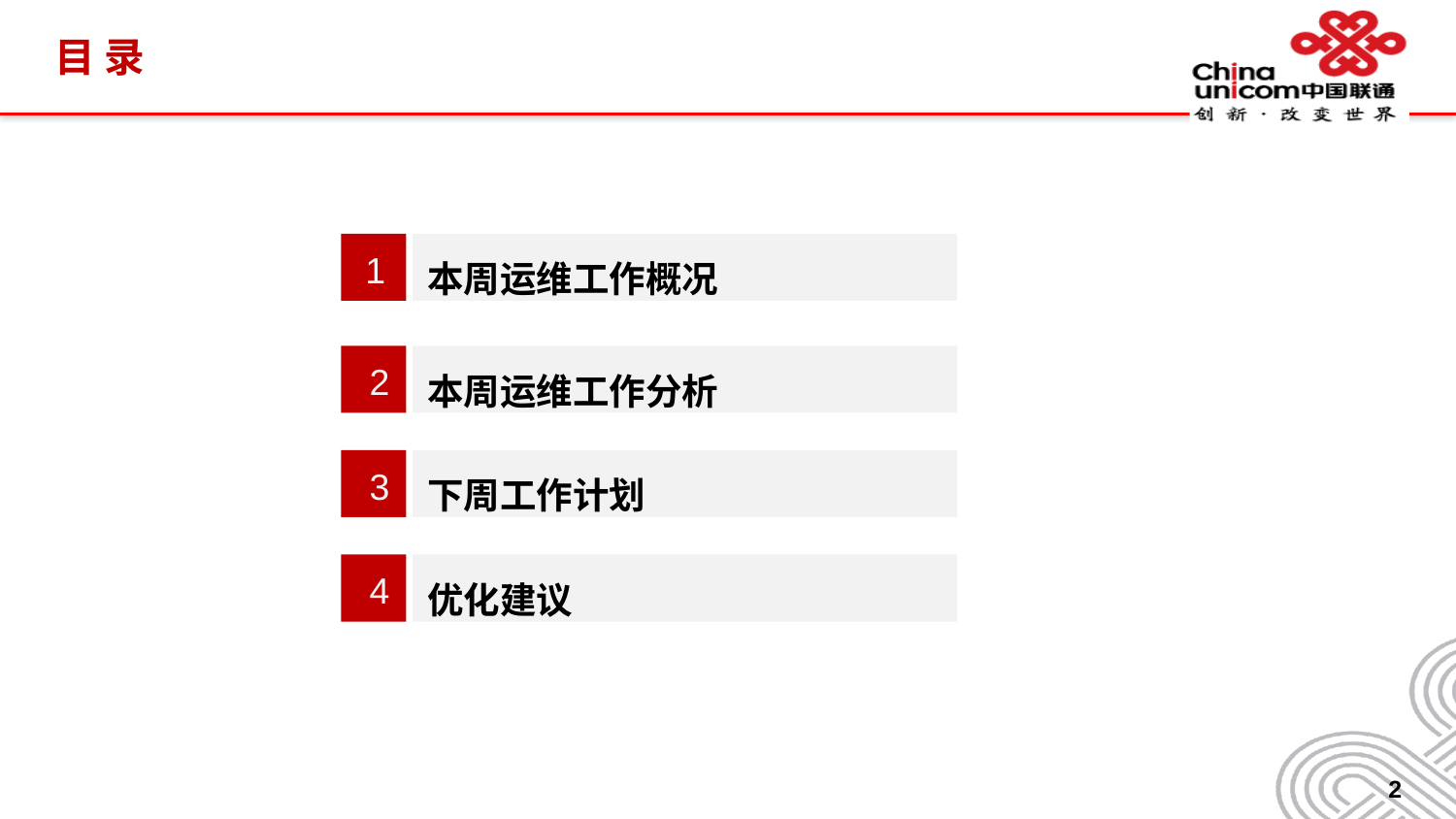

# 目 录

本周运维工作概况
1

本周运维工作分析
2

下周工作计划
3

优化建议
4
2